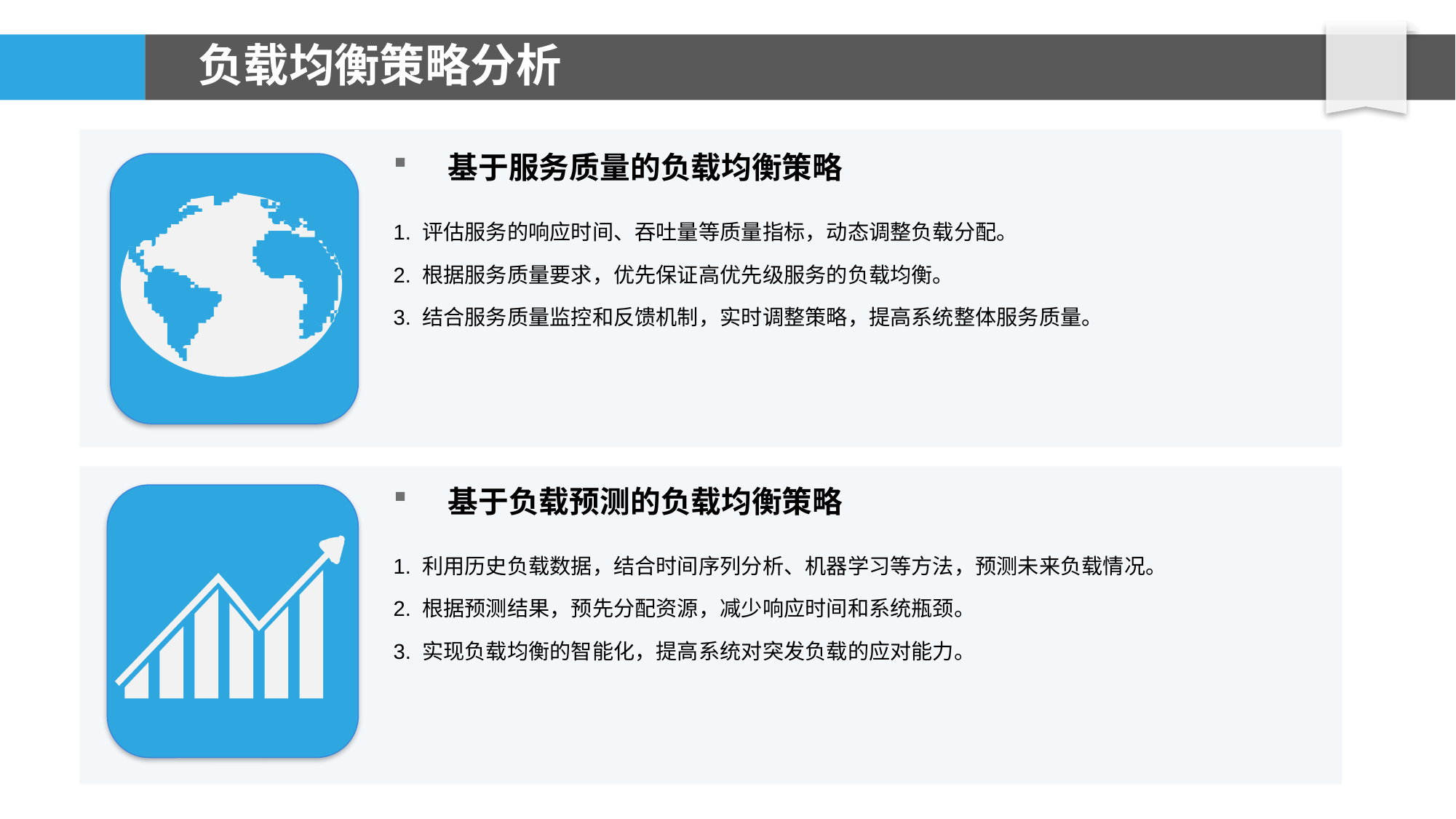

# 负载均衡策略分析
基于服务质量的负载均衡策略
1. 评估服务的响应时间、吞吐量等质量指标，动态调整负载分配。
2. 根据服务质量要求，优先保证高优先级服务的负载均衡。
3. 结合服务质量监控和反馈机制，实时调整策略，提高系统整体服务质量。
基于负载预测的负载均衡策略
1. 利用历史负载数据，结合时间序列分析、机器学习等方法，预测未来负载情况。
2. 根据预测结果，预先分配资源，减少响应时间和系统瓶颈。
3. 实现负载均衡的智能化，提高系统对突发负载的应对能力。